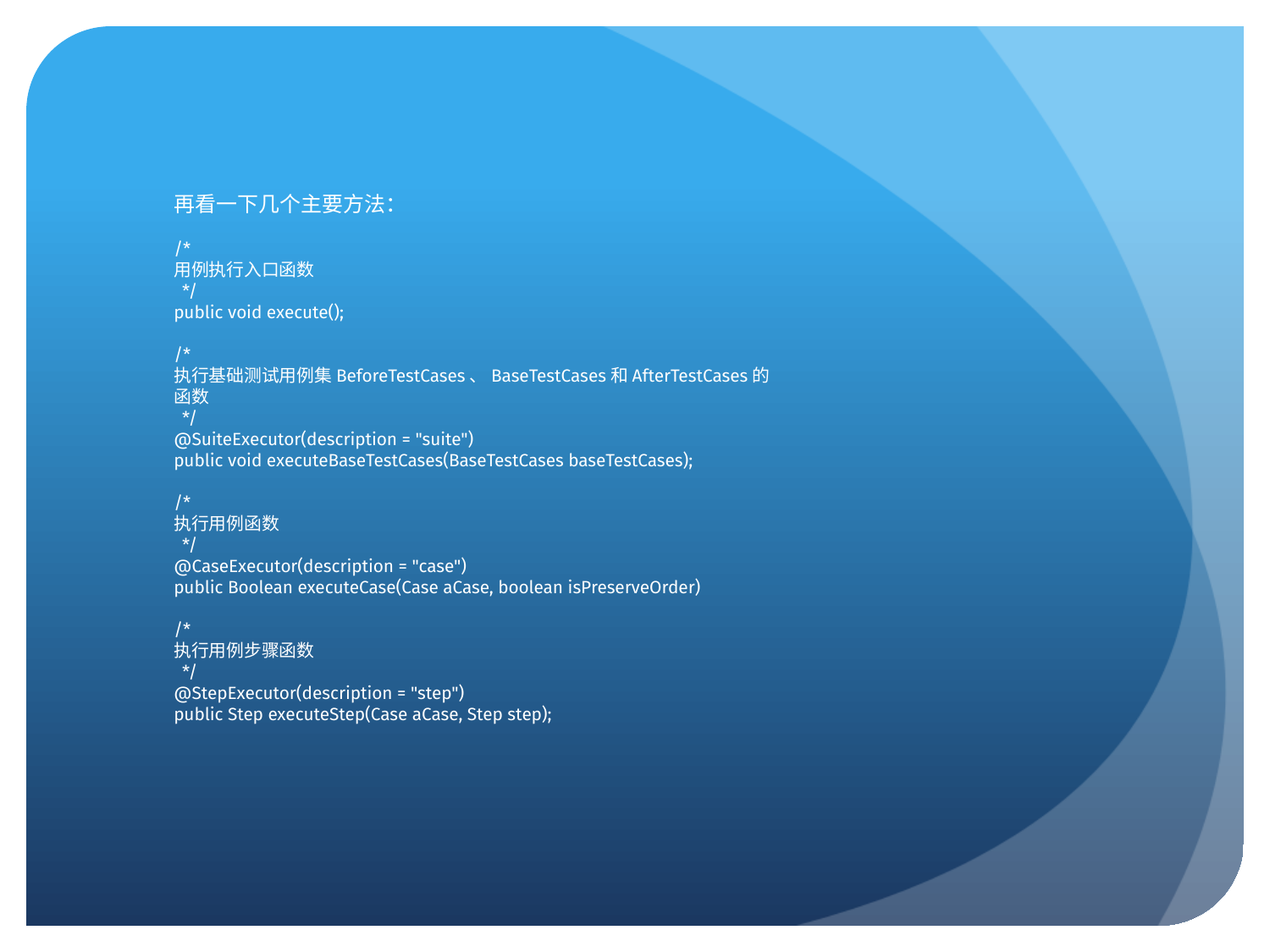

再看一下几个主要方法：

/*
用例执行入口函数
 */
public void execute();

/*
执行基础测试用例集BeforeTestCases、BaseTestCases和AfterTestCases的函数
 */
@SuiteExecutor(description = "suite")
public void executeBaseTestCases(BaseTestCases baseTestCases);

/*
执行用例函数
 */
@CaseExecutor(description = "case")
public Boolean executeCase(Case aCase, boolean isPreserveOrder)

/*
执行用例步骤函数
 */
@StepExecutor(description = "step")
public Step executeStep(Case aCase, Step step);